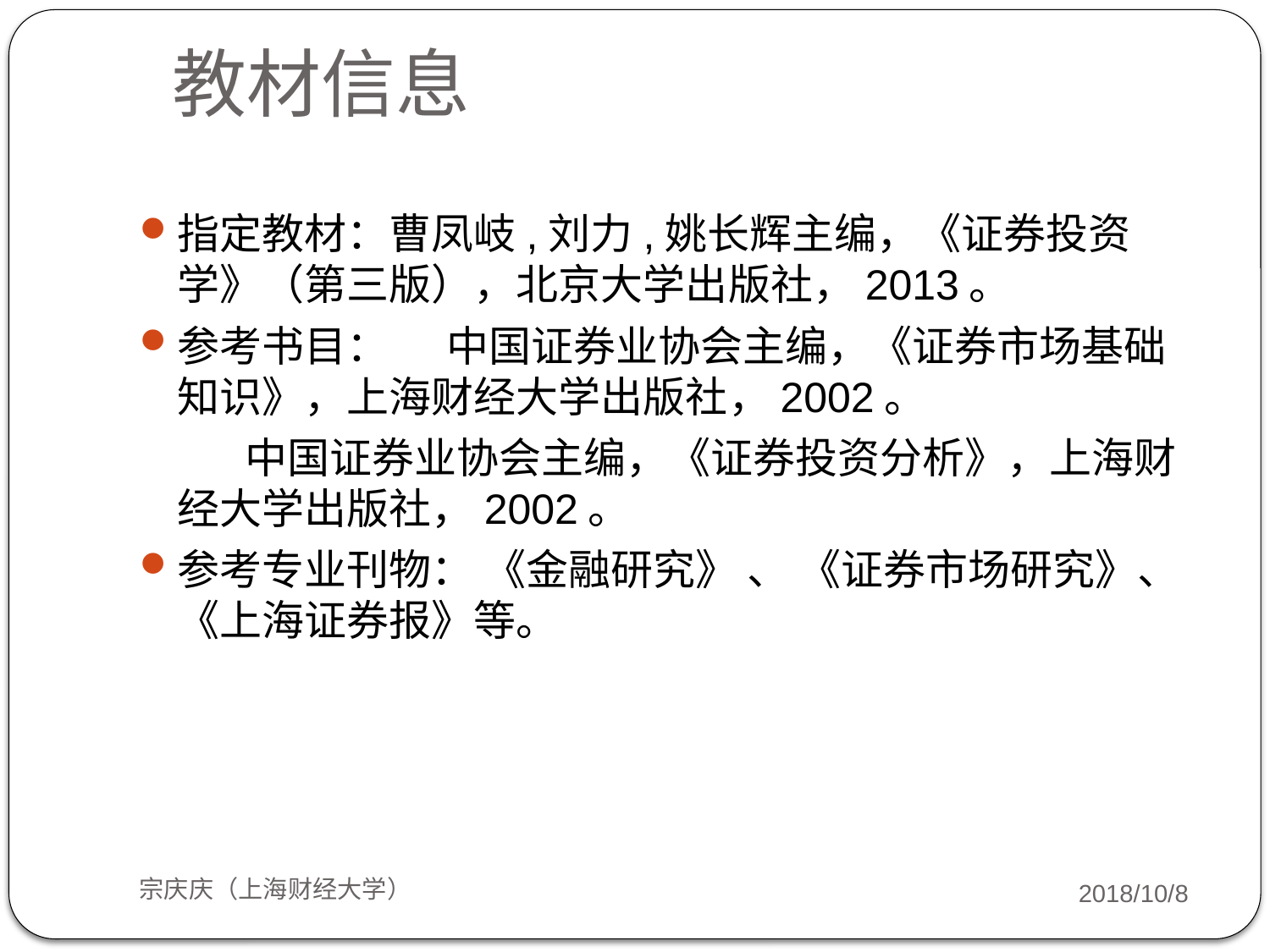

# 教材信息
指定教材：曹凤岐,刘力,姚长辉主编，《证券投资学》（第三版），北京大学出版社，2013。
参考书目：      中国证券业协会主编，《证券市场基础知识》，上海财经大学出版社，2002。
          中国证券业协会主编，《证券投资分析》，上海财经大学出版社，2002。
参考专业刊物： 《金融研究》 、 《证券市场研究》、《上海证券报》等。
宗庆庆（上海财经大学）
2018/10/8